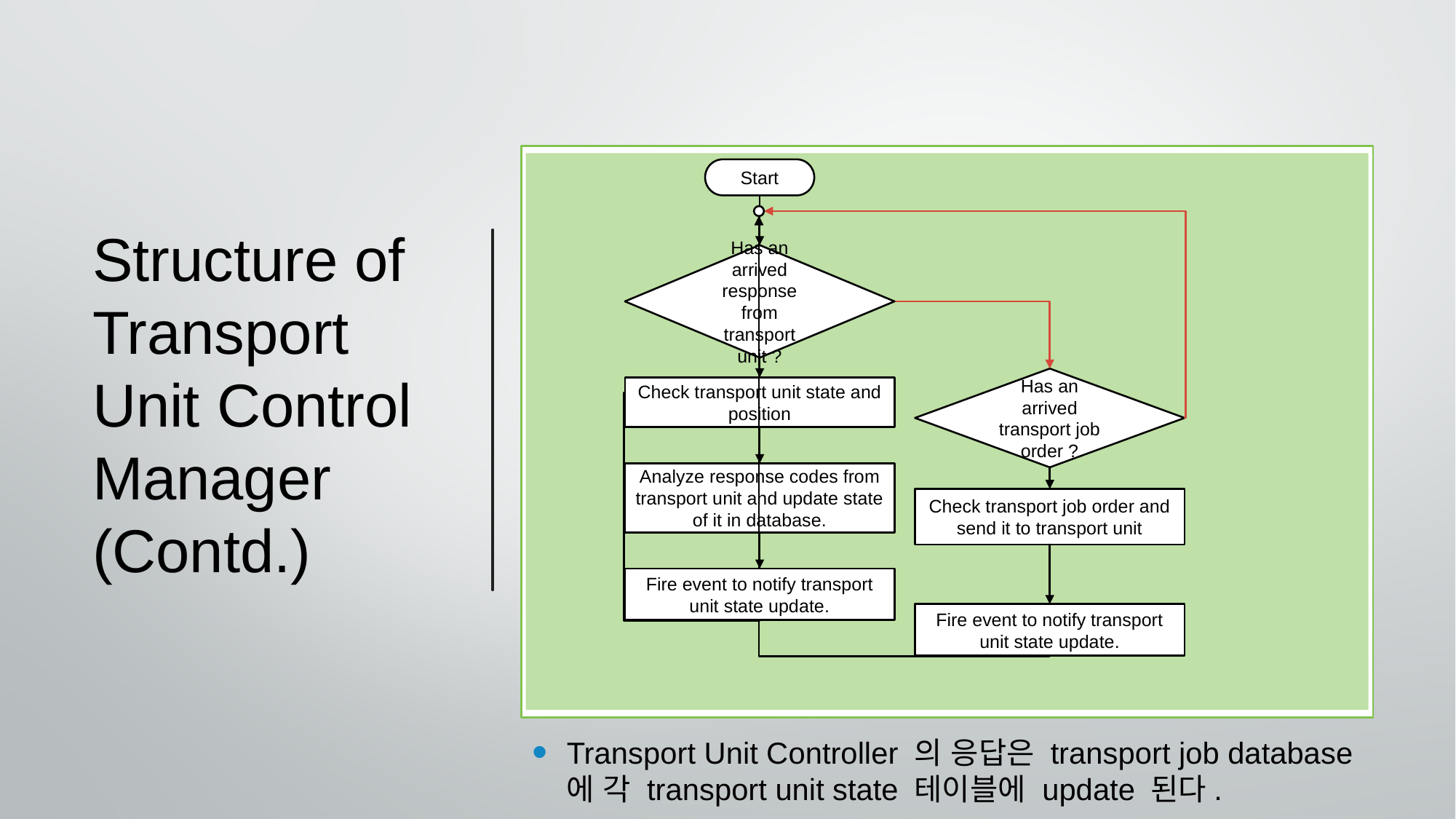

# Structure of Transport Unit Control Manager (Contd.)

Start

Has an arrived response from transport unit ?
Has an arrived transport job order ?
Check transport unit state and position
Analyze response codes from transport unit and update state of it in database.
Check transport job order and send it to transport unit
Fire event to notify transport unit state update.
Fire event to notify transport unit state update.
Transport Unit Controller 의 응답은 transport job database 에 각 transport unit state 테이블에 update 된다.